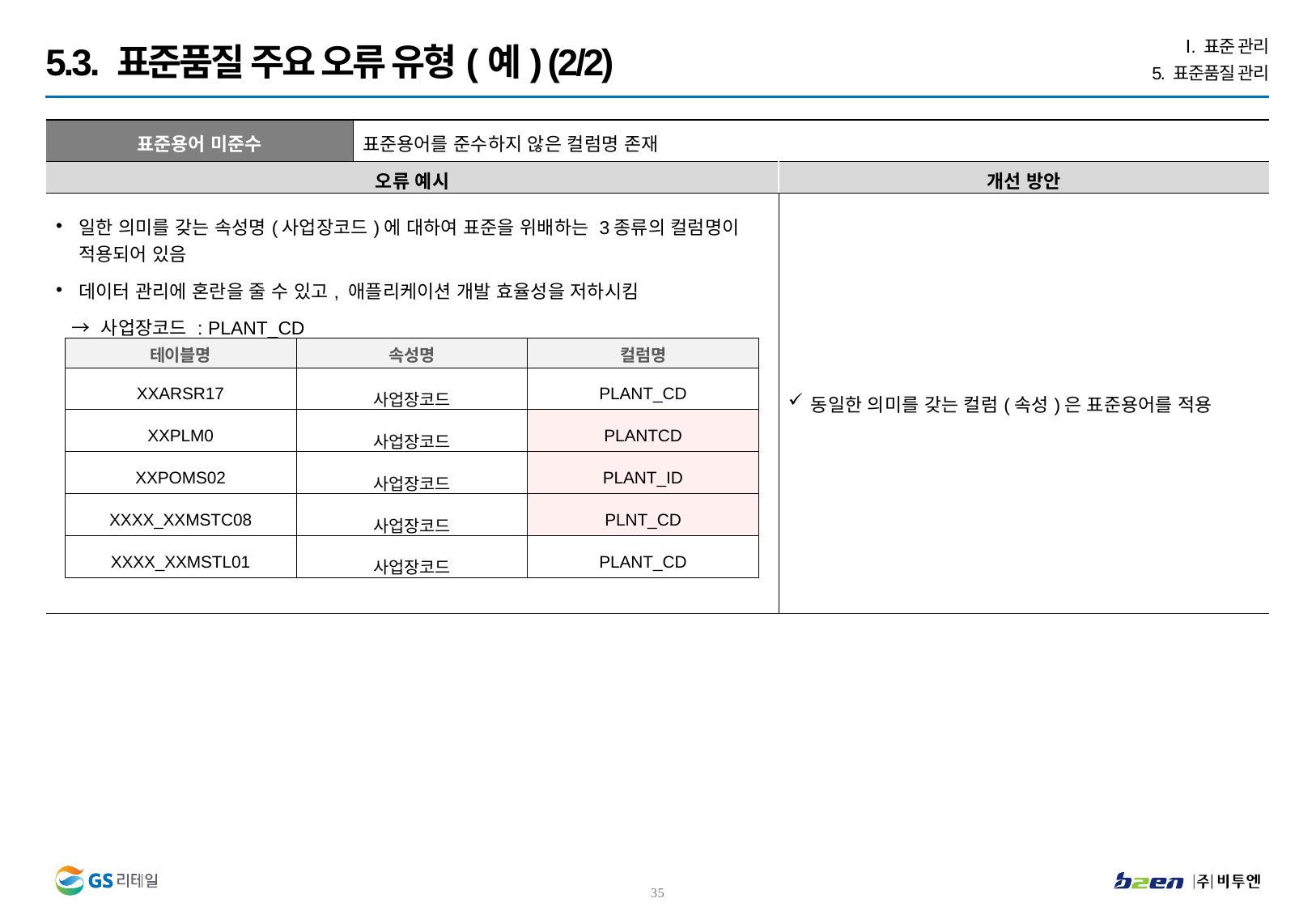

Ⅰ. 표준 관리
5. 표준품질 관리
5.3. 표준품질 주요 오류 유형(예) (2/2)
| 표준용어 미준수 | 표준용어를 준수하지 않은 컬럼명 존재 |  |
| --- | --- | --- |
| 오류 예시 |  | 개선 방안 |
| 일한 의미를 갖는 속성명(사업장코드)에 대하여 표준을 위배하는 3종류의 컬럼명이 적용되어 있음 데이터 관리에 혼란을 줄 수 있고, 애플리케이션 개발 효율성을 저하시킴 → 사업장코드 : PLANT\_CD |  | 동일한 의미를 갖는 컬럼(속성)은 표준용어를 적용 |
| 테이블명 | 속성명 | 컬럼명 |
| --- | --- | --- |
| XXARSR17 | 사업장코드 | PLANT\_CD |
| XXPLM0 | 사업장코드 | PLANTCD |
| XXPOMS02 | 사업장코드 | PLANT\_ID |
| XXXX\_XXMSTC08 | 사업장코드 | PLNT\_CD |
| XXXX\_XXMSTL01 | 사업장코드 | PLANT\_CD |
35